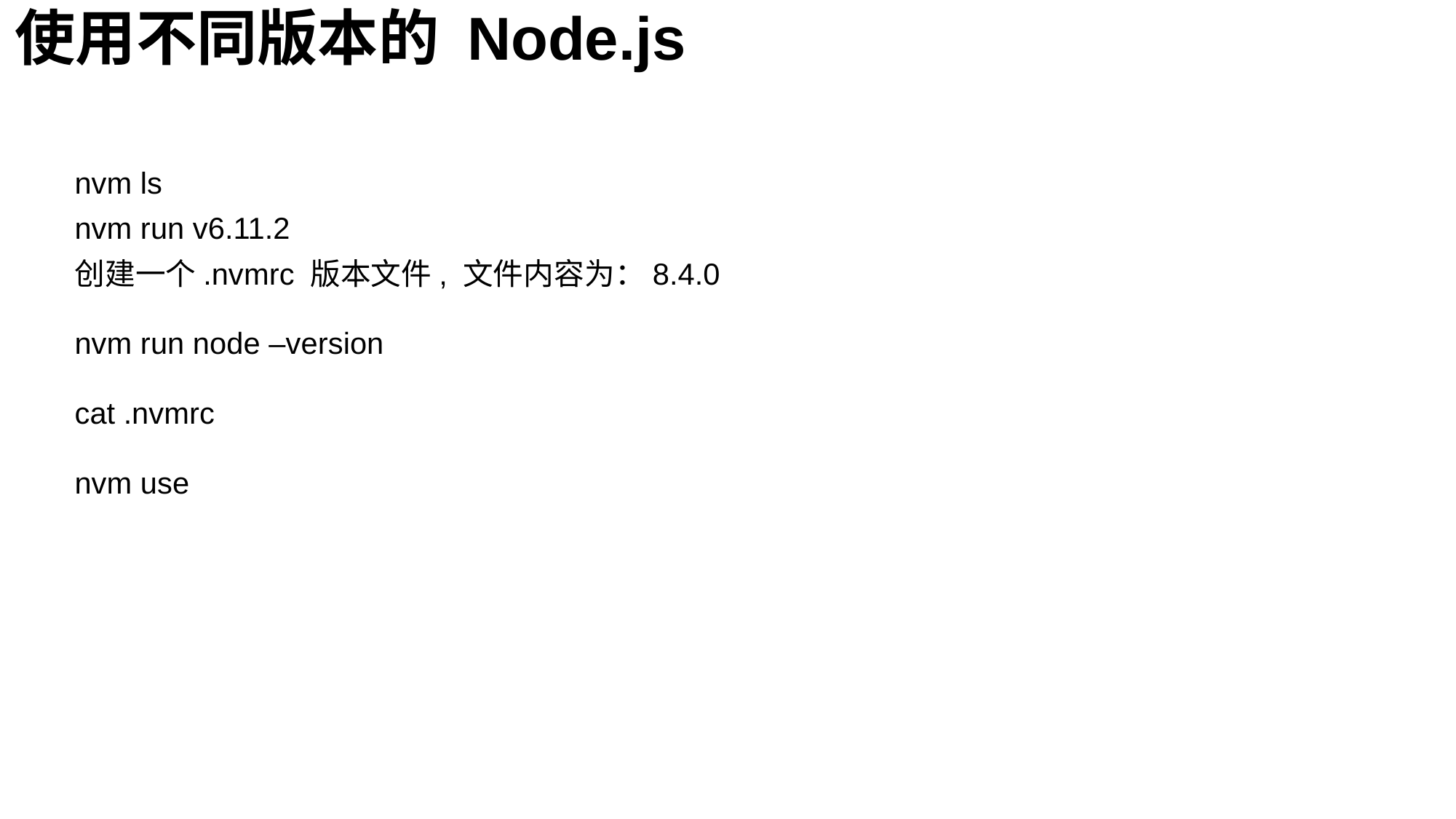

# 使用不同版本的 Node.js
nvm ls
nvm run v6.11.2
创建一个.nvmrc 版本文件, 文件内容为：8.4.0
nvm run node –version
cat .nvmrc
nvm use